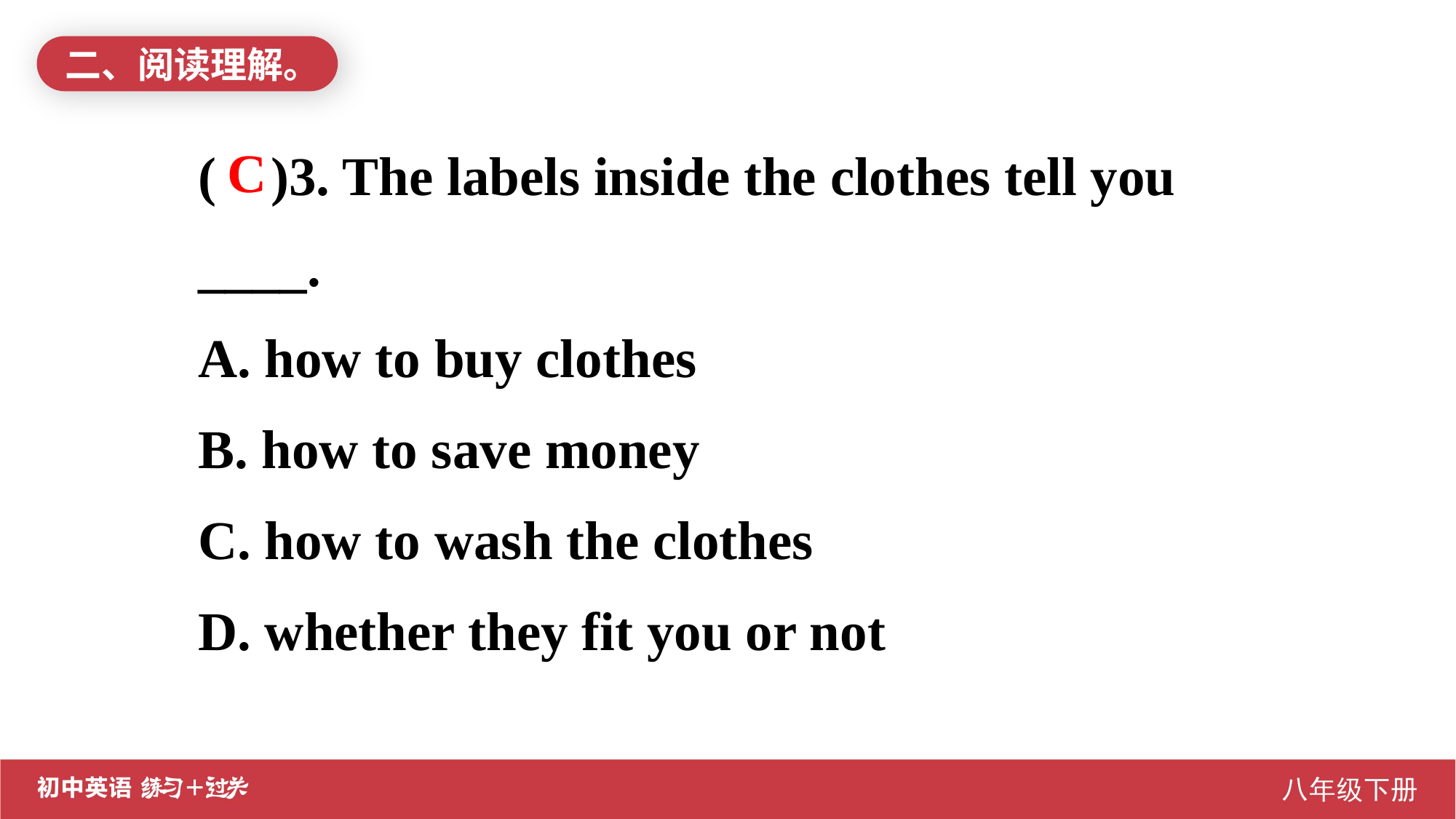

二、阅读理解。
(    )3. The labels inside the clothes tell you ____.
A. how to buy clothes
B. how to save money
C. how to wash the clothes
D. whether they fit you or not
C